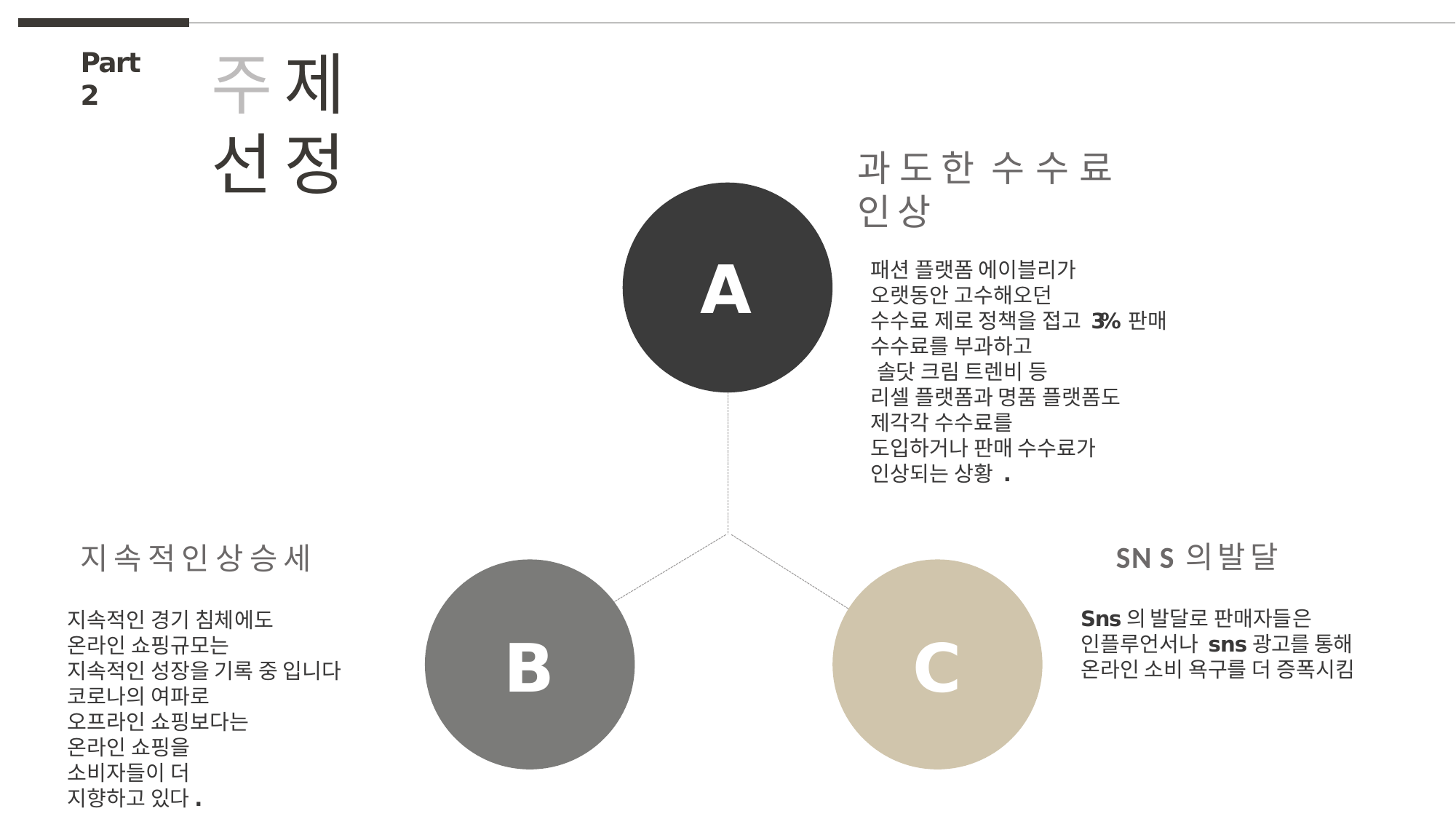

# 주제 선정
Part 2
과도한 수수료 인상
패션 플랫폼 에이블리가  오랫동안 고수해오던
수수료 제로 정책을 접고 3% 판매  수수료를 부과하고
솔닷 크림 트렌비 등
리셀 플랫폼과 명품 플랫폼도
제각각 수수료를  도입하거나 판매 수수료가  인상되는 상황 .

A
SN S의발달
Sns의 발달로 판매자들은  인플루언서나 sns광고를 통해  온라인 소비 욕구를 더 증폭시킴
지속적인상승세
지속적인 경기 침체에도
온라인 쇼핑규모는
지속적인 성장을 기록 중 입니다  코로나의 여파로
오프라인 쇼핑보다는  온라인 쇼핑을
소비자들이 더 지향하고 있다.
B
C